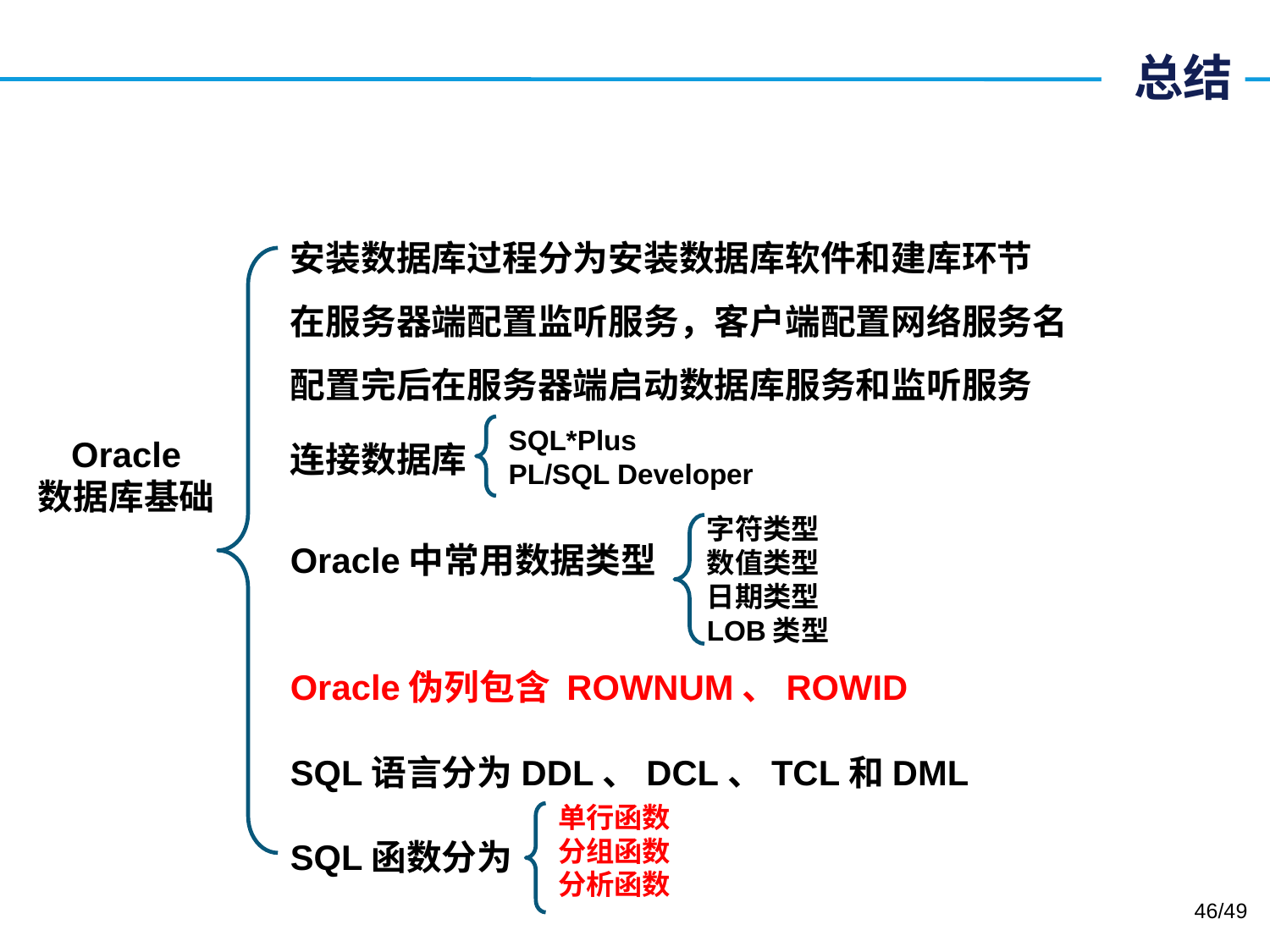

# 总结

安装数据库过程分为安装数据库软件和建库环节
在服务器端配置监听服务，客户端配置网络服务名
配置完后在服务器端启动数据库服务和监听服务

连接数据库

Oracle中常用数据类型

Oracle伪列包含 ROWNUM、ROWID

SQL语言分为DDL、DCL、TCL和DML

SQL函数分为

SQL*Plus
PL/SQL Developer
Oracle
数据库基础
字符类型
数值类型
日期类型
LOB类型

单行函数
分组函数
分析函数

46/49